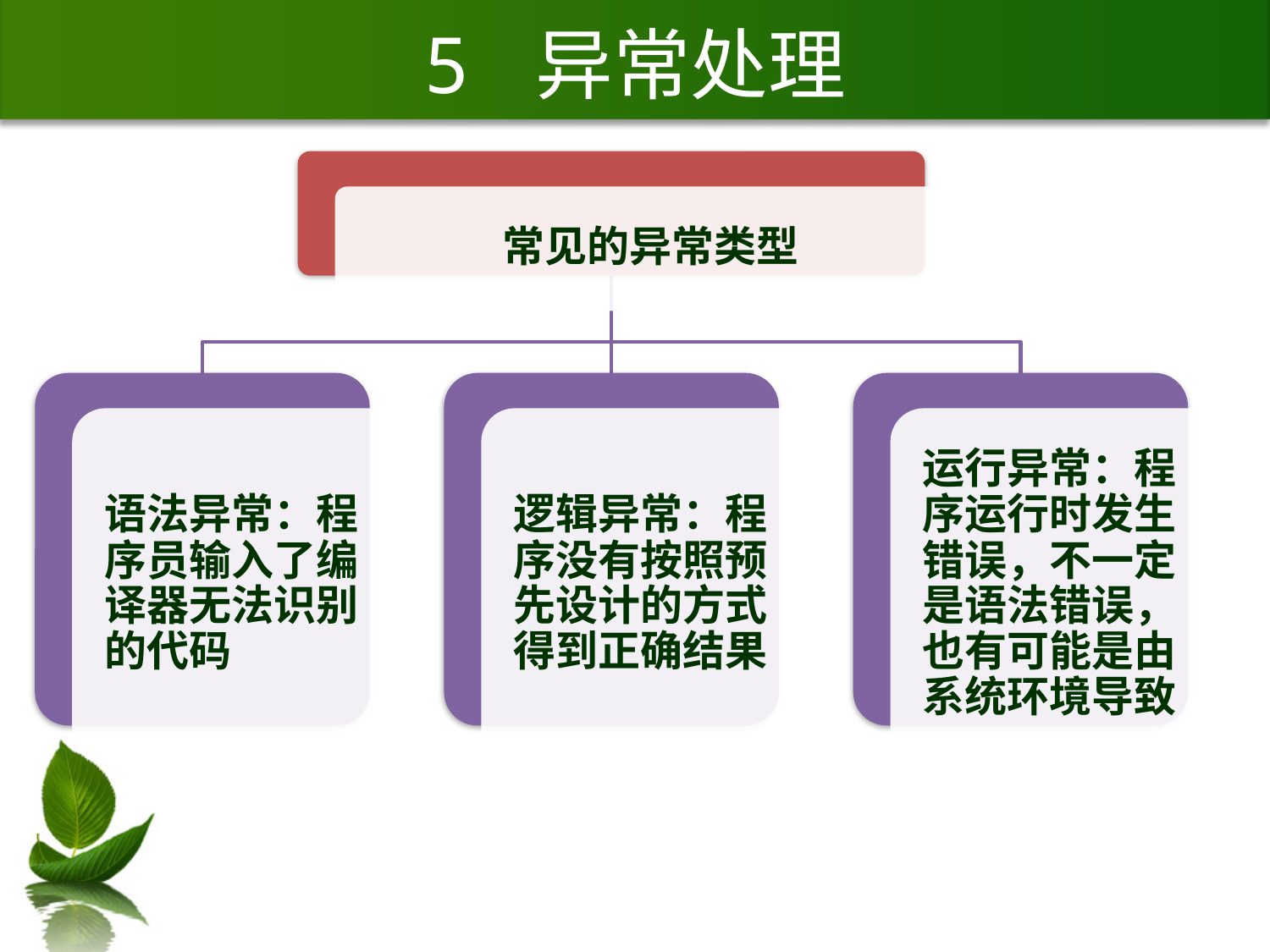

# 5 异常处理
常见的异常类型
语法异常：程序员输入了编译器无法识别的代码
逻辑异常：程序没有按照预先设计的方式得到正确结果
运行异常：程序运行时发生错误，不一定是语法错误，也有可能是由系统环境导致